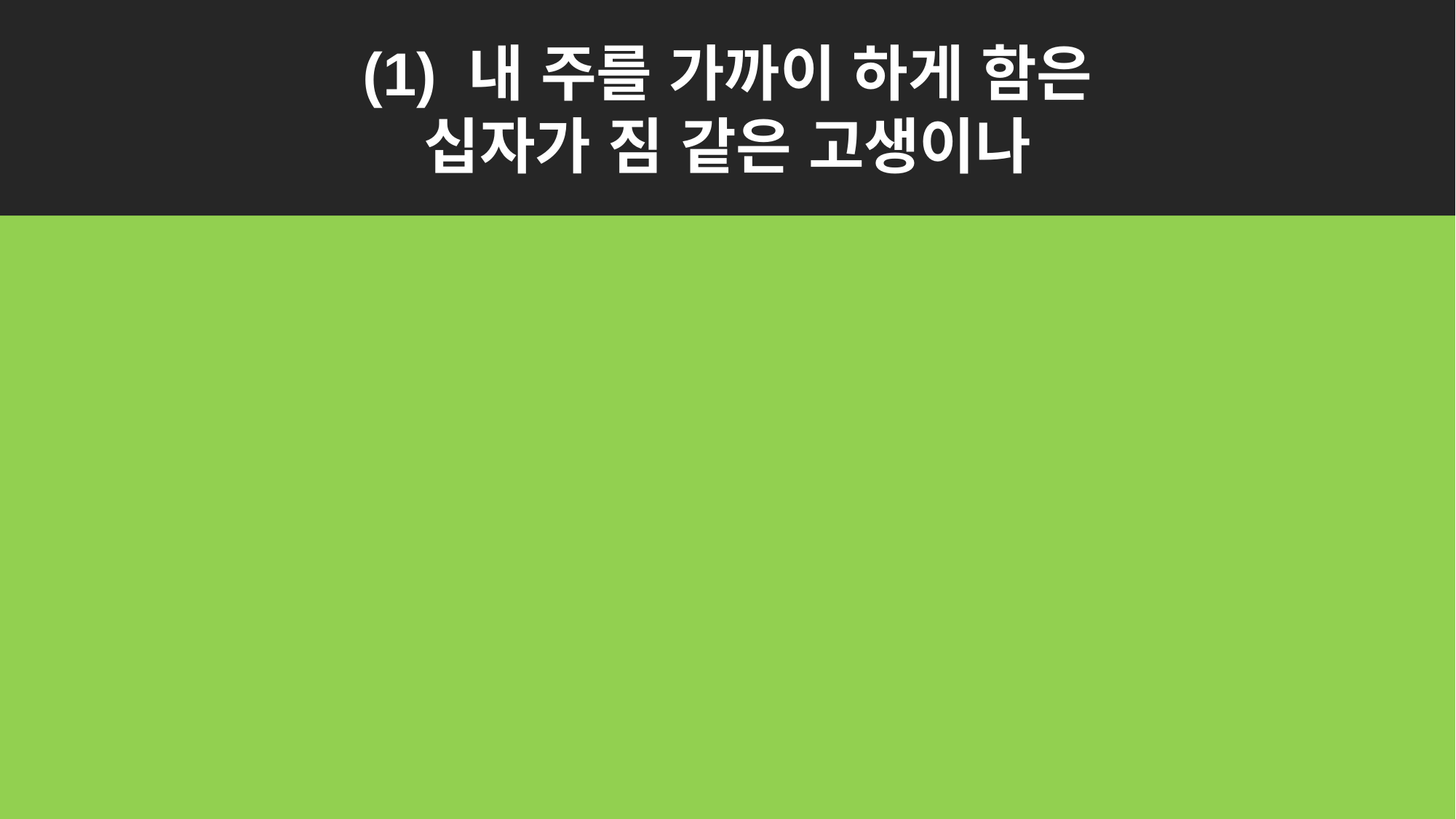

(1) 내 주를 가까이 하게 함은
십자가 짐 같은 고생이나